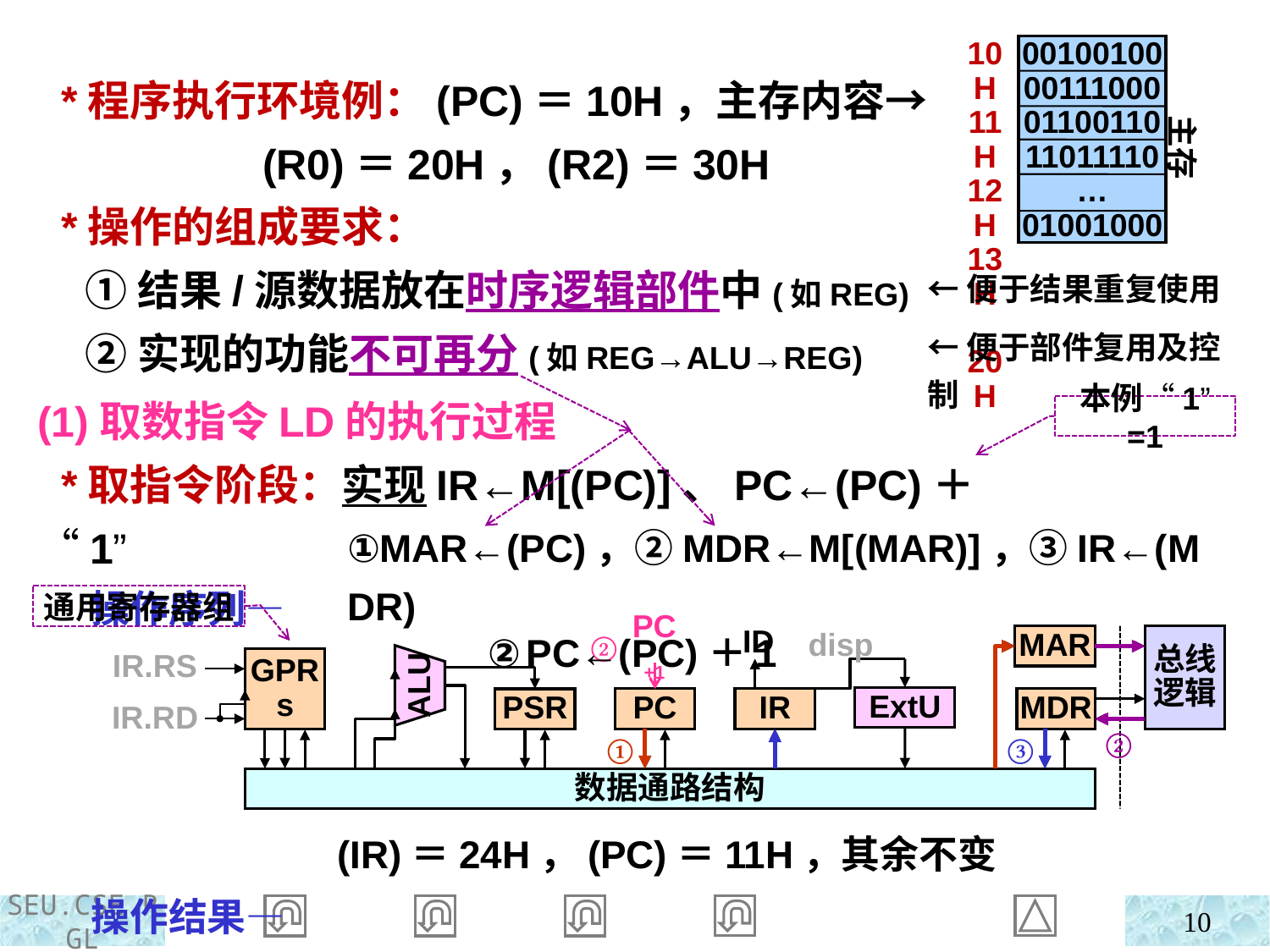

00100100
00111000 01100110
11011110…
01001000
10H
11H
12H
13H

20H

主存

  *程序执行环境例：(PC)＝10H，主存内容→
                   (R0)＝20H，(R2)＝30H
  *操作的组成要求：
     ①结果/源数据放在时序逻辑部件中(如REG)
     ②实现的功能不可再分(如REG→ALU→REG)
←便于结果重复使用
←便于部件复用及控制
(1)取数指令LD的执行过程
  *取指令阶段：实现IR←M[(PC)]、PC←(PC)＋“1”
     操作序列—

     操作结果—
本例“1” =1
①MAR←(PC)，②MDR←M[(MAR)]，③IR←(MDR)
             ②PC←(PC)＋1
通用寄存器组
MAR
总线逻辑
disp
ID
GPRs
IR.RS
ALU
ExtU
PC
IR
MDR
PSR
IR.RD
数据通路结构
②
PC+1
②
①
③
(IR)＝24H，(PC)＝11H，其余不变

10